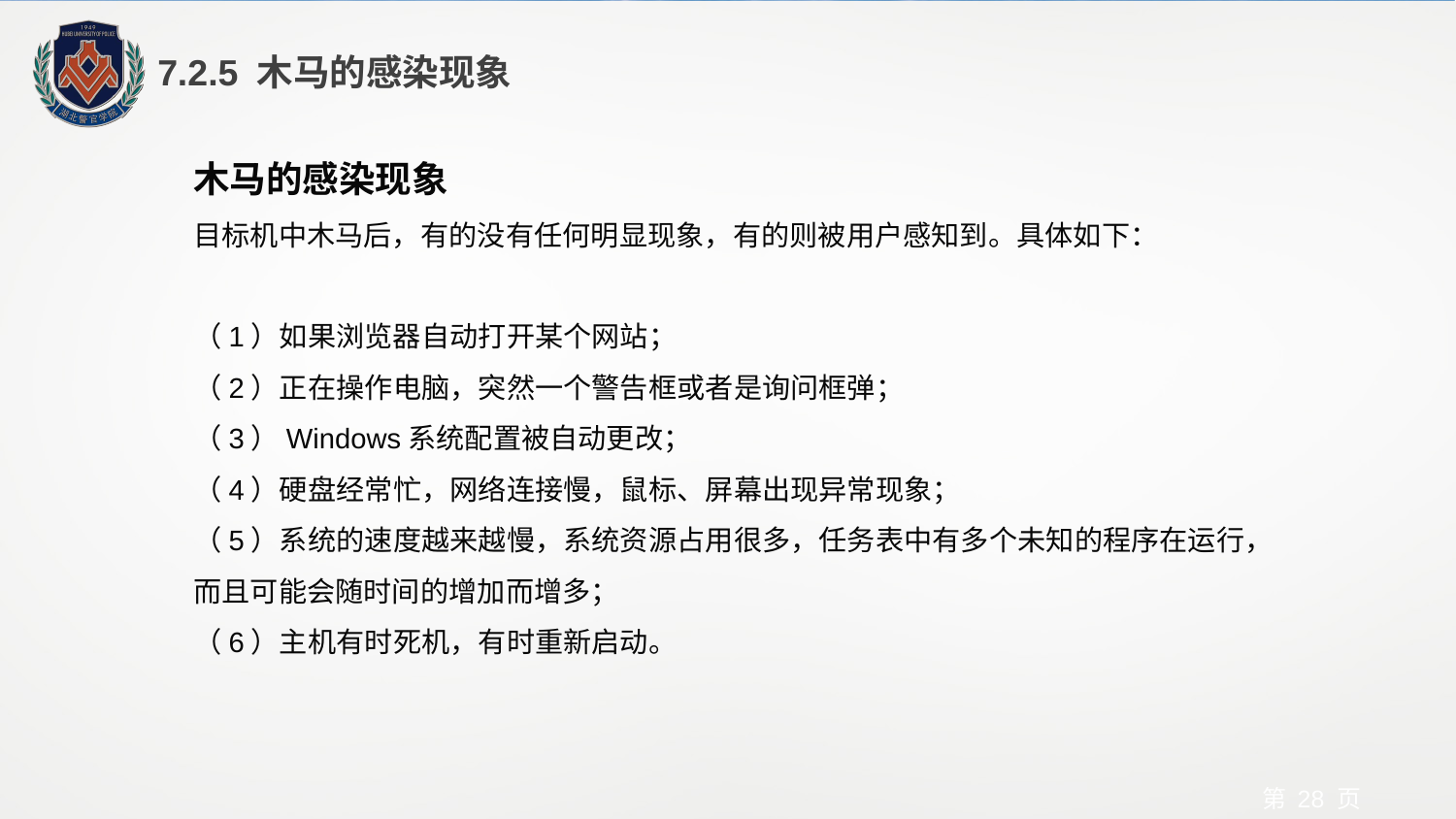

7.2.5 木马的感染现象
木马的感染现象
目标机中木马后，有的没有任何明显现象，有的则被用户感知到。具体如下：

（1）如果浏览器自动打开某个网站；
（2）正在操作电脑，突然一个警告框或者是询问框弹；
（3）Windows系统配置被自动更改；
（4）硬盘经常忙，网络连接慢，鼠标、屏幕出现异常现象；
（5）系统的速度越来越慢，系统资源占用很多，任务表中有多个未知的程序在运行，而且可能会随时间的增加而增多；
（6）主机有时死机，有时重新启动。